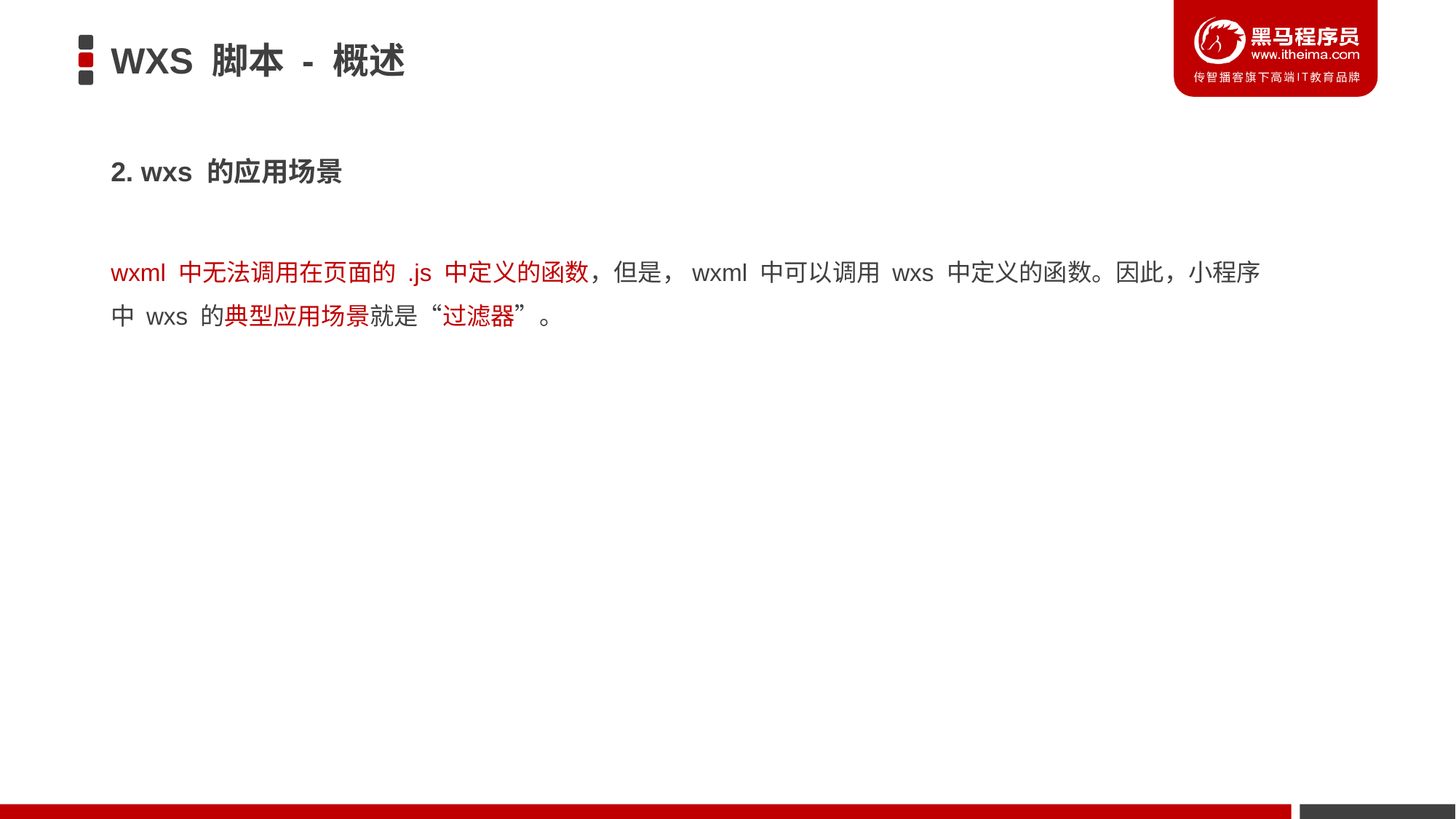

# WXS 脚本 - 概述
2. wxs 的应用场景
wxml 中无法调用在页面的 .js 中定义的函数，但是，wxml 中可以调用 wxs 中定义的函数。因此，小程序中 wxs 的典型应用场景就是“过滤器”。